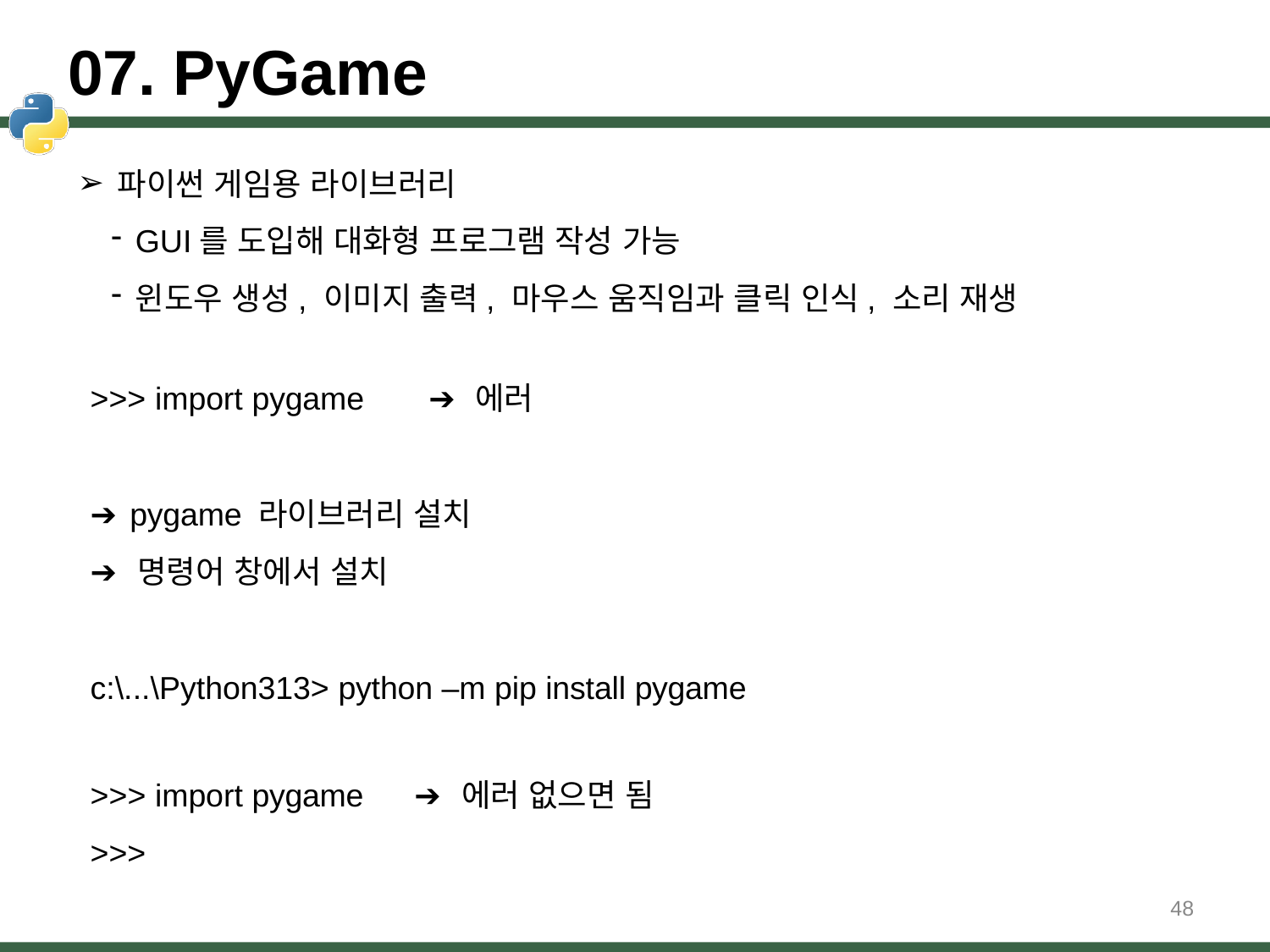

# 07. PyGame

파이썬 게임용 라이브러리
GUI를 도입해 대화형 프로그램 작성 가능
윈도우 생성, 이미지 출력, 마우스 움직임과 클릭 인식, 소리 재생

>>> import pygame	➔ 에러

➔ pygame 라이브러리 설치
➔ 명령어 창에서 설치

c:\...\Python313> python –m pip install pygame
>>> import pygame
>>>
➔ 에러 없으면 됨
48